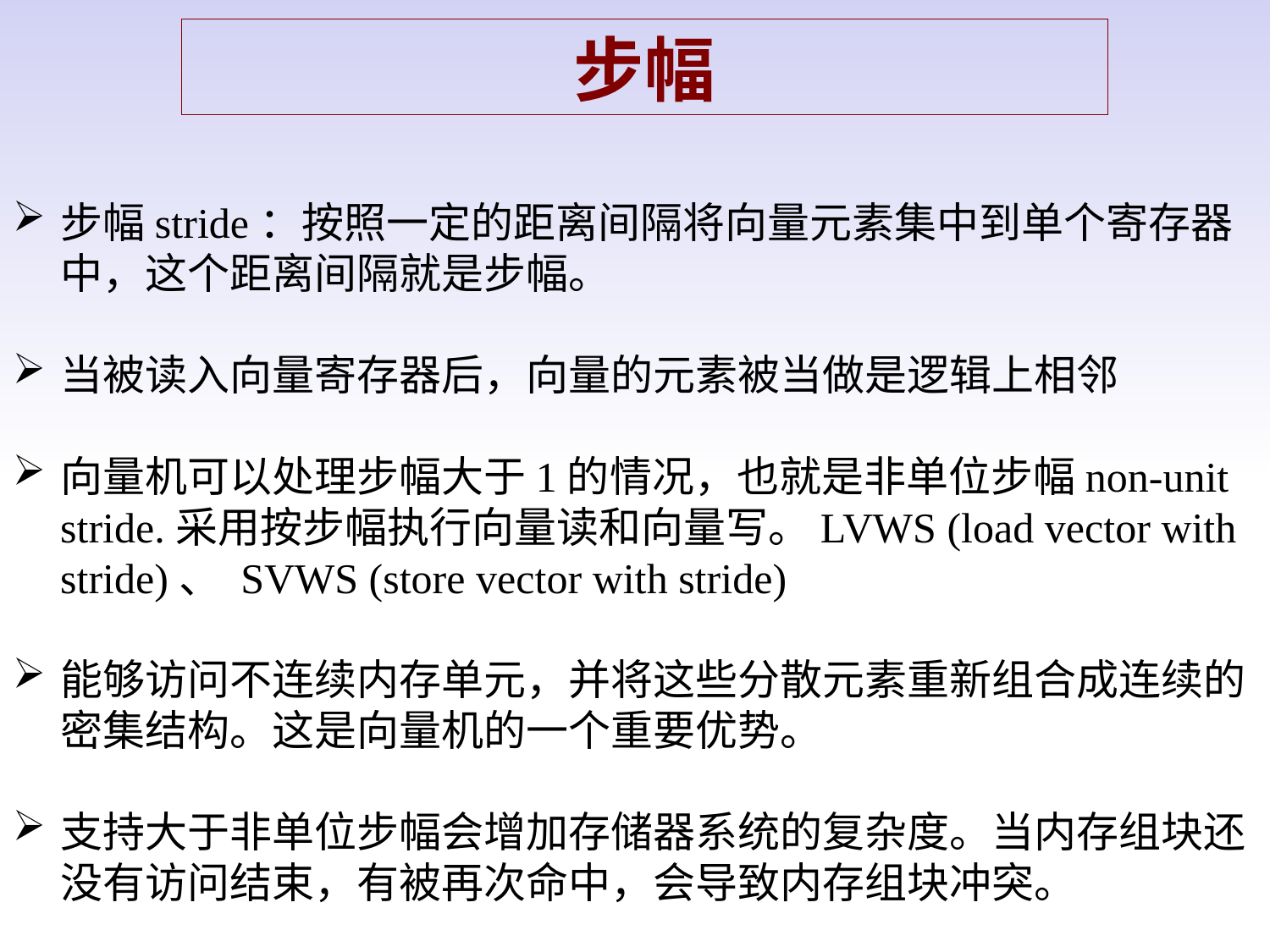

步幅
步幅stride：按照一定的距离间隔将向量元素集中到单个寄存器中，这个距离间隔就是步幅。

当被读入向量寄存器后，向量的元素被当做是逻辑上相邻

向量机可以处理步幅大于1的情况，也就是非单位步幅non-unit stride.采用按步幅执行向量读和向量写。LVWS (load vector with stride)、 SVWS (store vector with stride)

能够访问不连续内存单元，并将这些分散元素重新组合成连续的密集结构。这是向量机的一个重要优势。

支持大于非单位步幅会增加存储器系统的复杂度。当内存组块还没有访问结束，有被再次命中，会导致内存组块冲突。